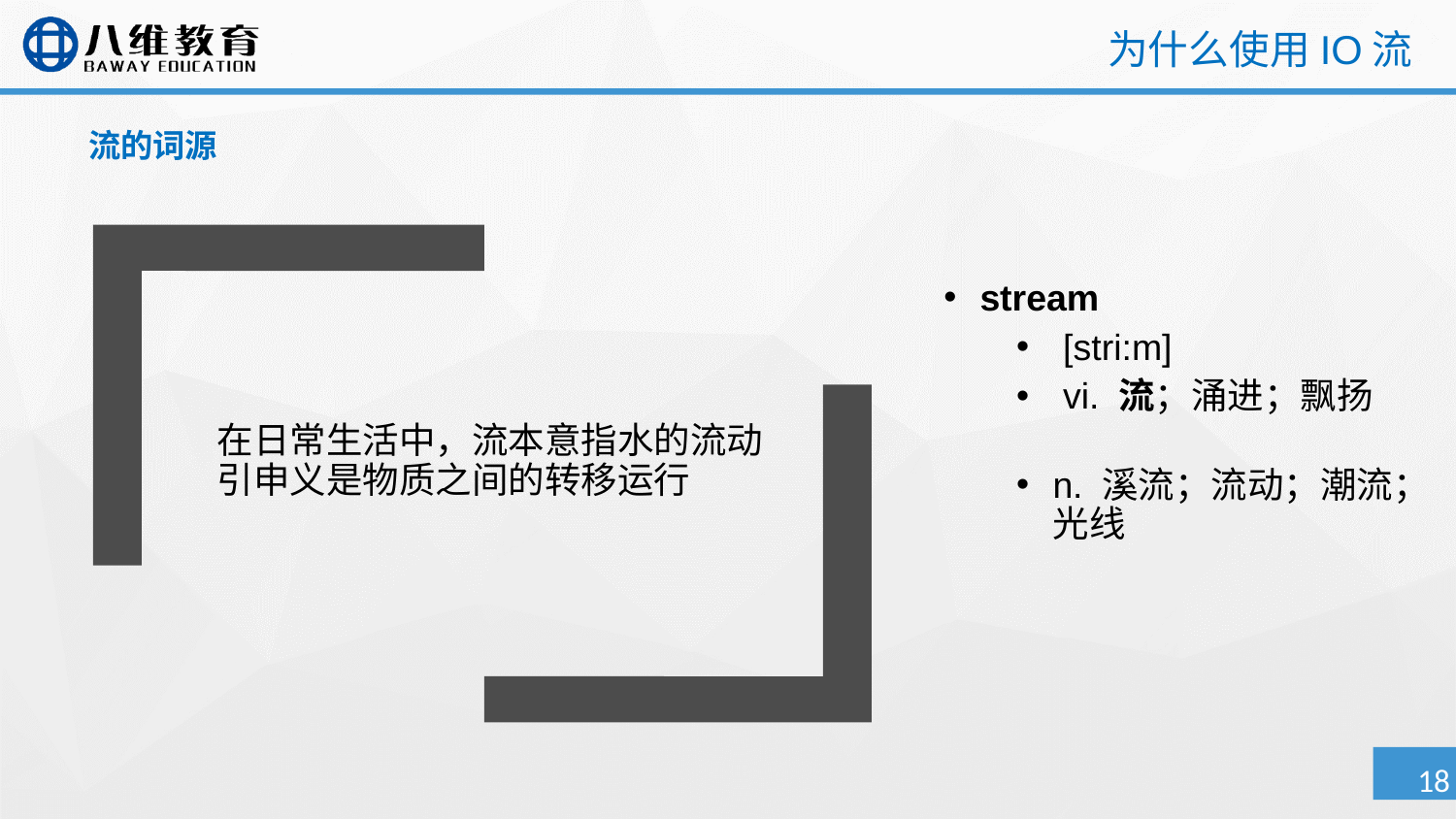

# 为什么使用IO流
流的词源

stream
 [stri:m]
 vi. 流；涌进；飘扬
n. 溪流；流动；潮流；光线

在日常生活中，流本意指水的流动引申义是物质之间的转移运行